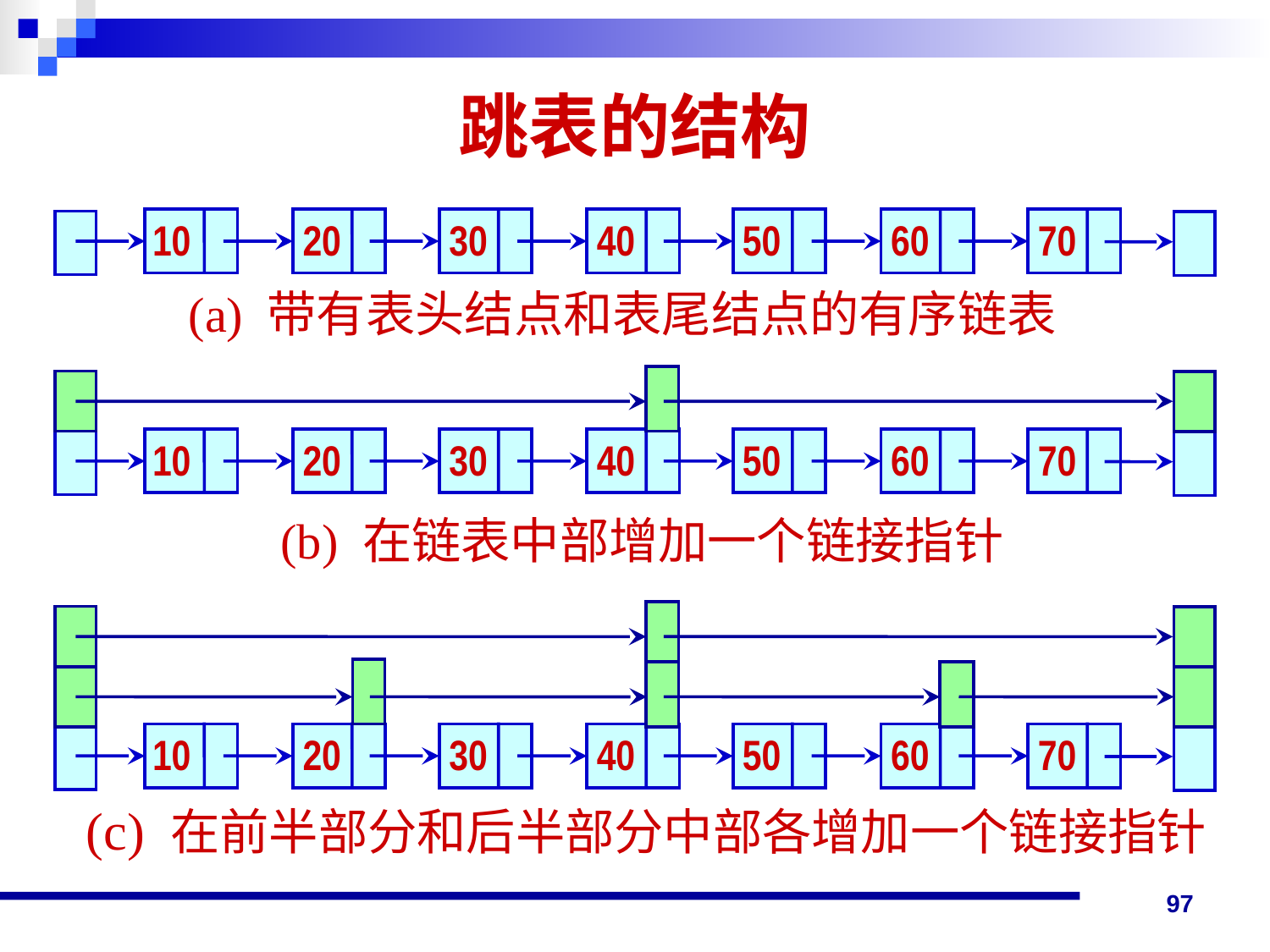

# 跳表的结构
10

20

30

40

50

60

70

(a) 带有表头结点和表尾结点的有序链表

10

20

30

40

50

60

70

(b) 在链表中部增加一个链接指针

10

20

30

40

50

60

70

(c) 在前半部分和后半部分中部各增加一个链接指针
97